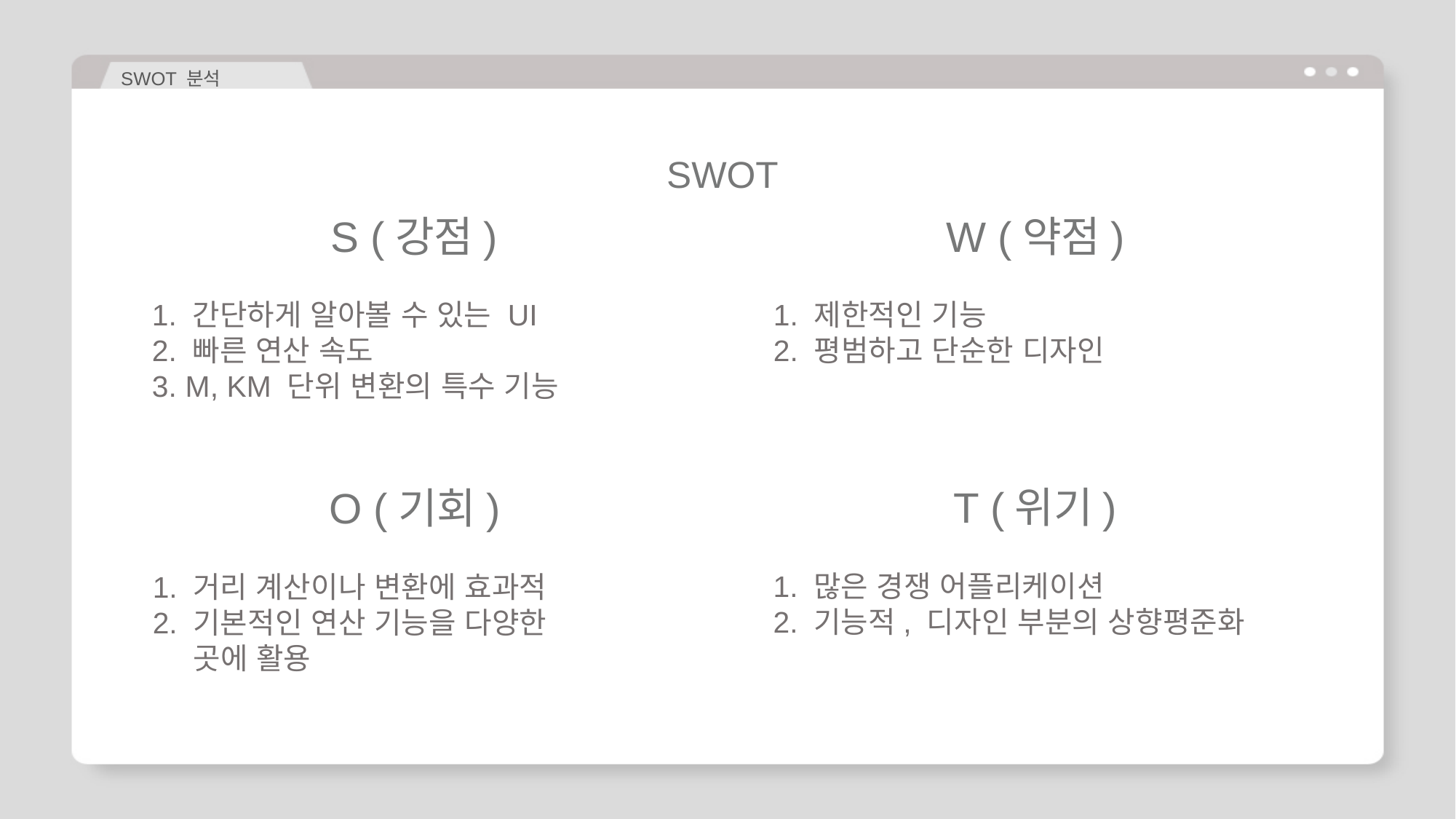

SWOT 분석
SWOT
S (강점)

1. 간단하게 알아볼 수 있는 UI
2. 빠른 연산 속도
3. M, KM 단위 변환의 특수 기능
W (약점)

1. 제한적인 기능
2. 평범하고 단순한 디자인
T (위기)

1. 많은 경쟁 어플리케이션
2. 기능적, 디자인 부분의 상향평준화
O (기회)

1. 거리 계산이나 변환에 효과적
2. 기본적인 연산 기능을 다양한
    곳에 활용